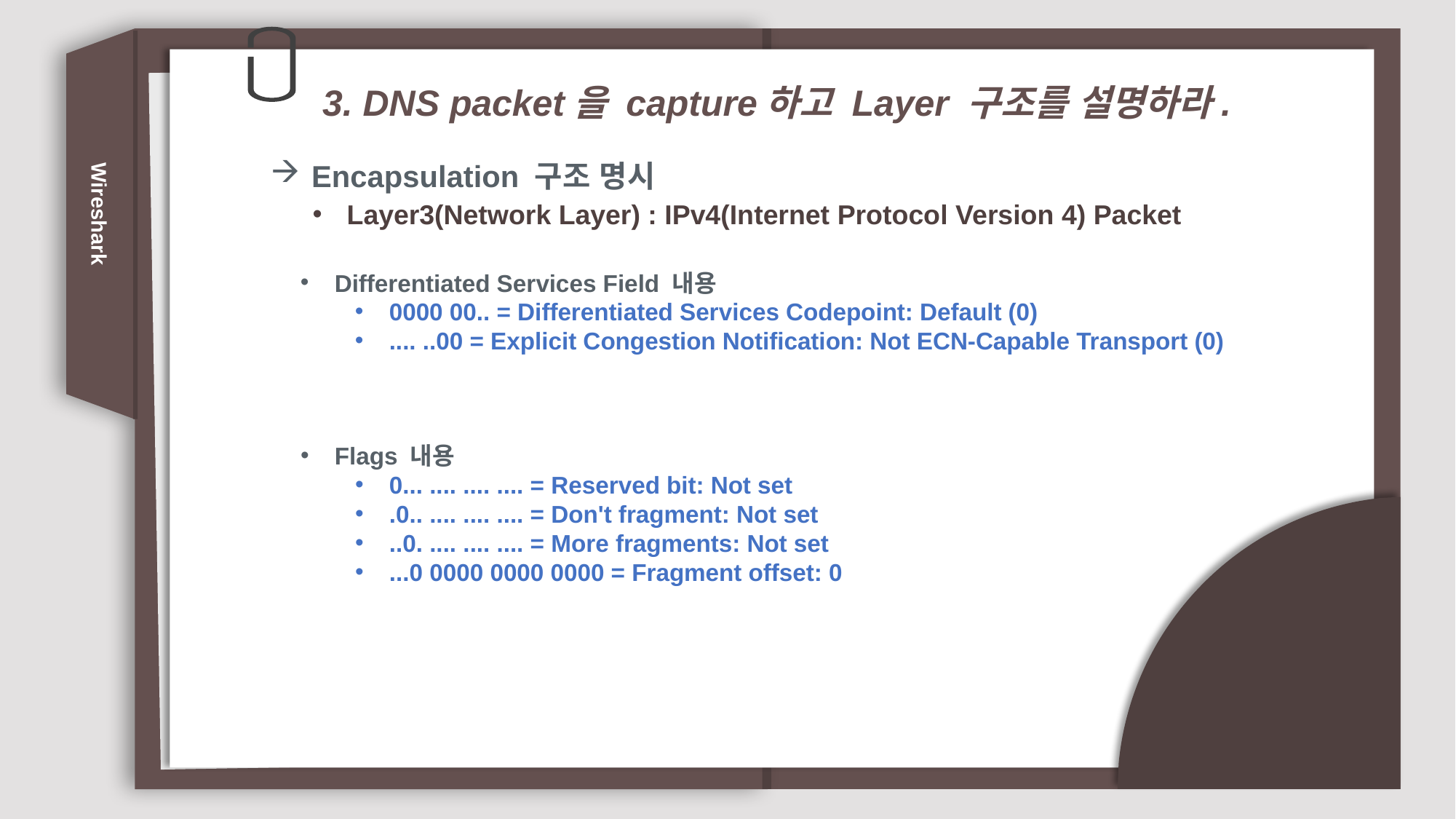

3. DNS packet을 capture하고 Layer 구조를 설명하라.
Encapsulation 구조 명시
Layer3(Network Layer) : IPv4(Internet Protocol Version 4) Packet
Wireshark
Differentiated Services Field 내용
0000 00.. = Differentiated Services Codepoint: Default (0)
.... ..00 = Explicit Congestion Notification: Not ECN-Capable Transport (0)
Flags 내용
0... .... .... .... = Reserved bit: Not set
.0.. .... .... .... = Don't fragment: Not set
..0. .... .... .... = More fragments: Not set
...0 0000 0000 0000 = Fragment offset: 0